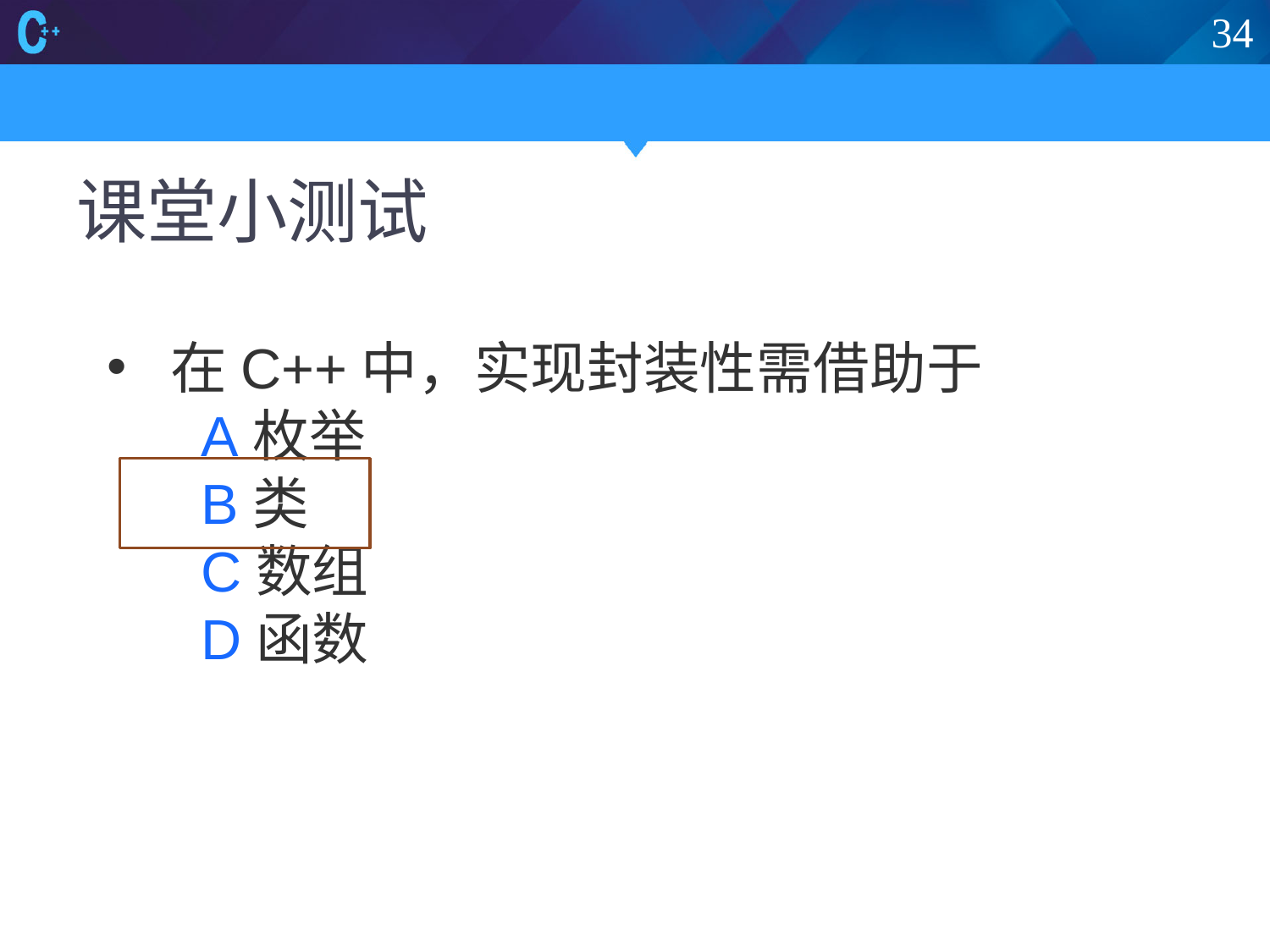

34
# 课堂小测试
在C++中，实现封装性需借助于
      A枚举
      B类
      C数组
      D函数